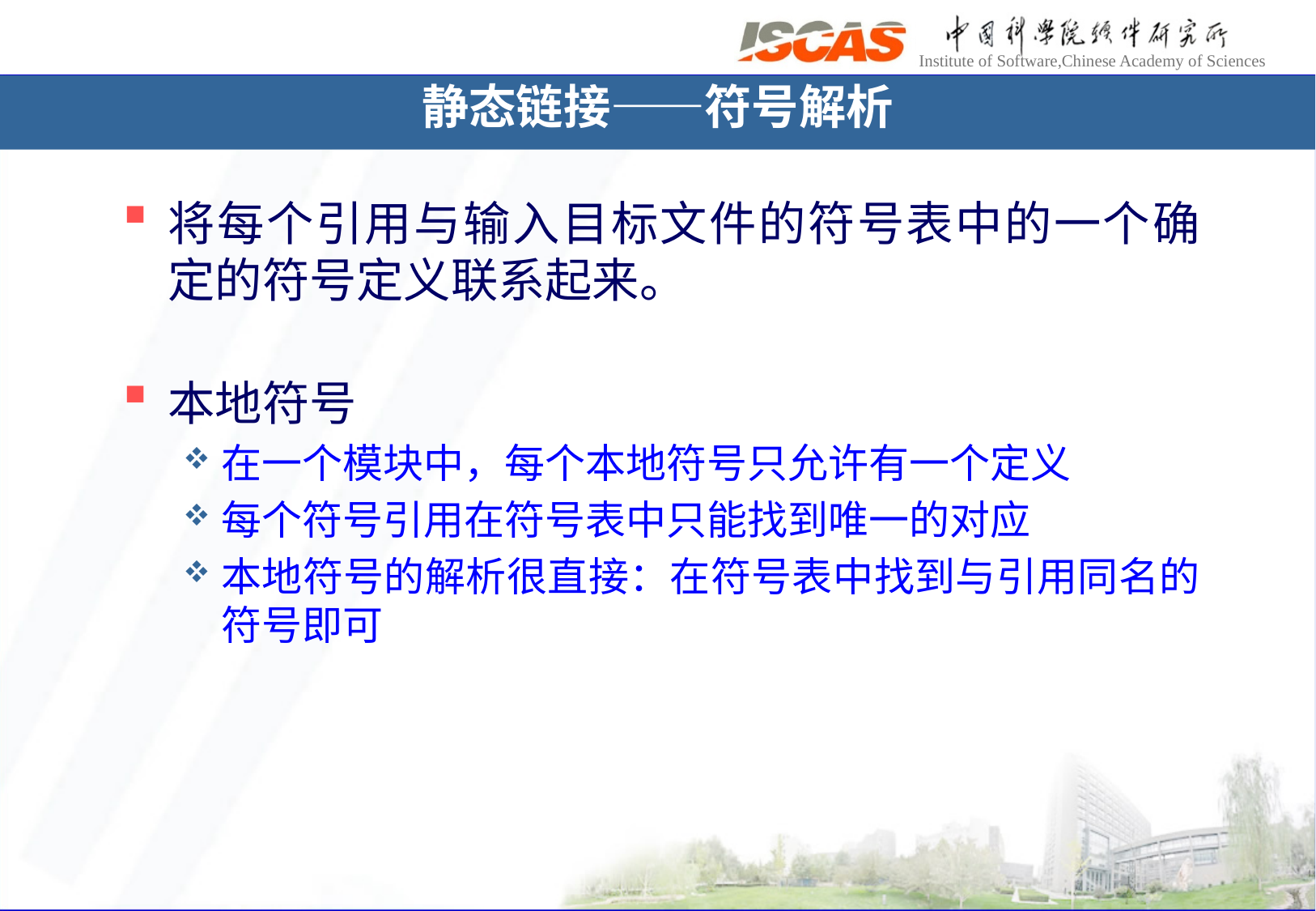

静态链接——符号解析
将每个引用与输入目标文件的符号表中的一个确定的符号定义联系起来。

本地符号
在一个模块中，每个本地符号只允许有一个定义
每个符号引用在符号表中只能找到唯一的对应
本地符号的解析很直接：在符号表中找到与引用同名的符号即可